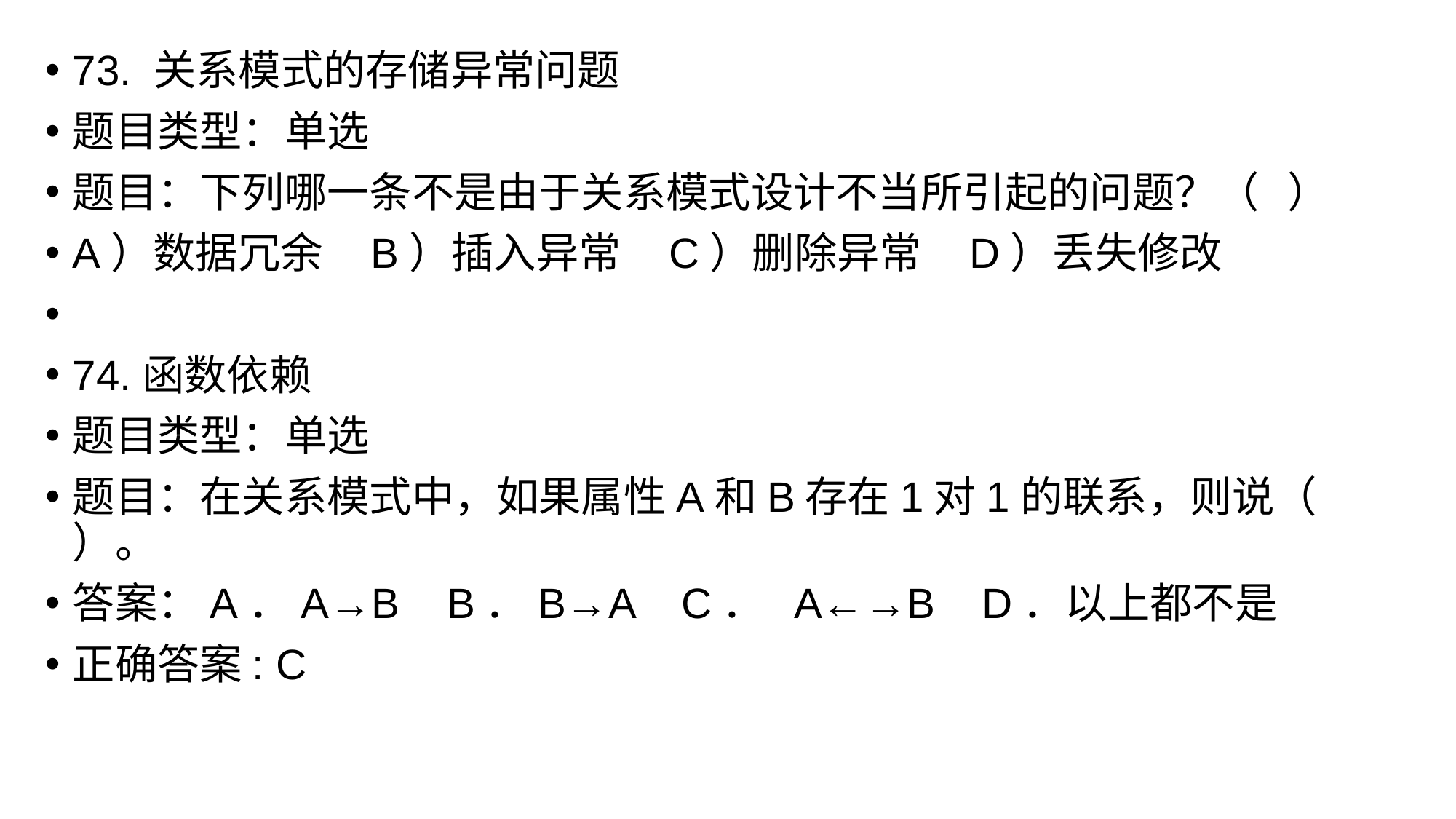

73. 关系模式的存储异常问题
题目类型：单选
题目：下列哪一条不是由于关系模式设计不当所引起的问题？（   ）
A）数据冗余    B）插入异常    C）删除异常    D）丢失修改

74.函数依赖
题目类型：单选
题目：在关系模式中，如果属性A和B存在1对1的联系，则说（   ）。
答案：A．A→B    B．B→A    C．  A←→B    D．以上都不是
正确答案: C

#